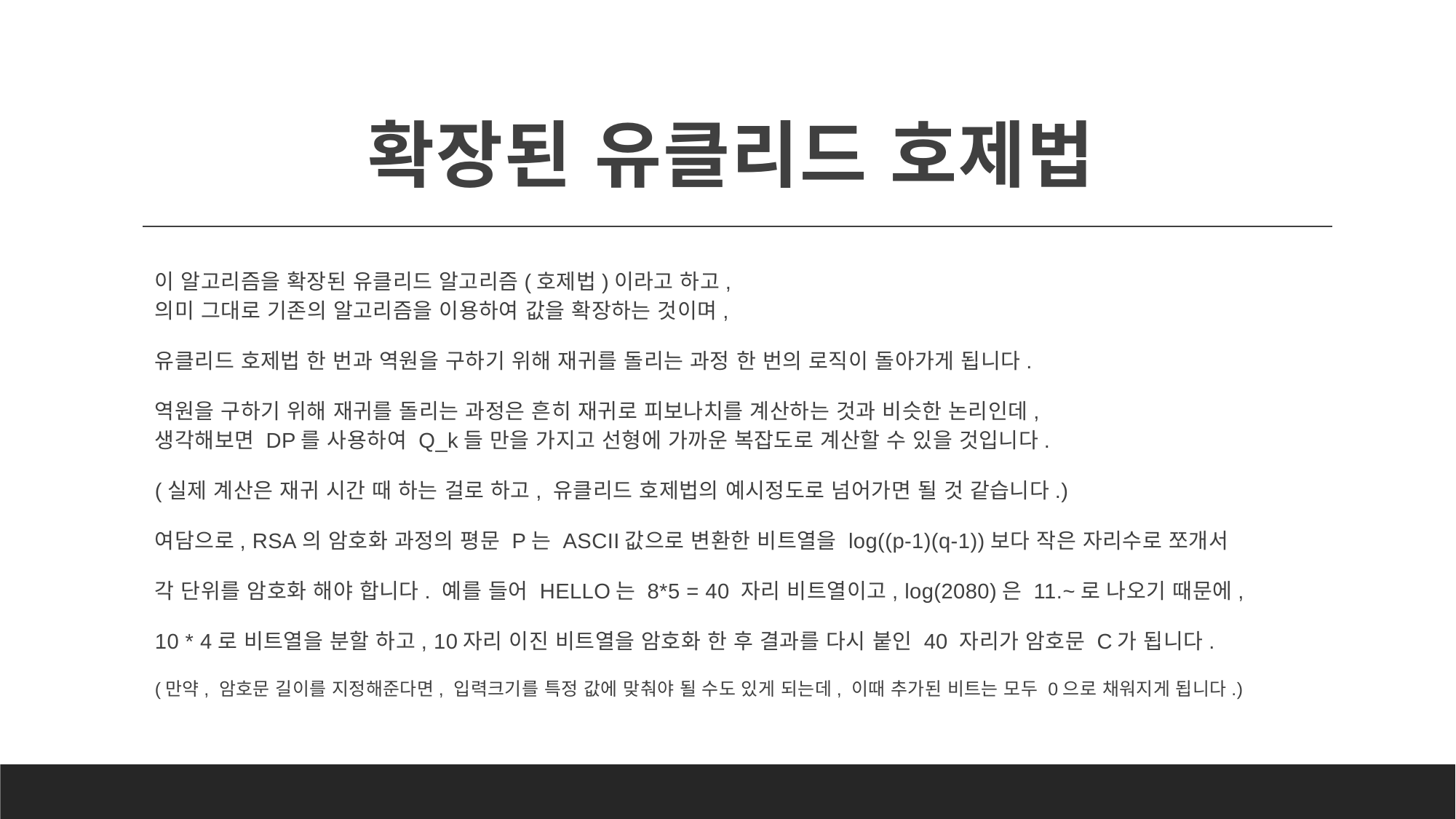

# 확장된 유클리드 호제법
이 알고리즘을 확장된 유클리드 알고리즘(호제법)이라고 하고,
의미 그대로 기존의 알고리즘을 이용하여 값을 확장하는 것이며,
유클리드 호제법 한 번과 역원을 구하기 위해 재귀를 돌리는 과정 한 번의 로직이 돌아가게 됩니다.
역원을 구하기 위해 재귀를 돌리는 과정은 흔히 재귀로 피보나치를 계산하는 것과 비슷한 논리인데,
생각해보면 DP를 사용하여 Q_k들 만을 가지고 선형에 가까운 복잡도로 계산할 수 있을 것입니다.
(실제 계산은 재귀 시간 때 하는 걸로 하고, 유클리드 호제법의 예시정도로 넘어가면 될 것 같습니다.)
여담으로, RSA의 암호화 과정의 평문 P는 ASCII값으로 변환한 비트열을 log((p-1)(q-1))보다 작은 자리수로 쪼개서
각 단위를 암호화 해야 합니다. 예를 들어 HELLO는 8*5 = 40 자리 비트열이고, log(2080)은 11.~로 나오기 때문에,
10 * 4로 비트열을 분할 하고, 10자리 이진 비트열을 암호화 한 후 결과를 다시 붙인 40 자리가 암호문 C가 됩니다.
(만약, 암호문 길이를 지정해준다면, 입력크기를 특정 값에 맞춰야 될 수도 있게 되는데, 이때 추가된 비트는 모두 0으로 채워지게 됩니다.)